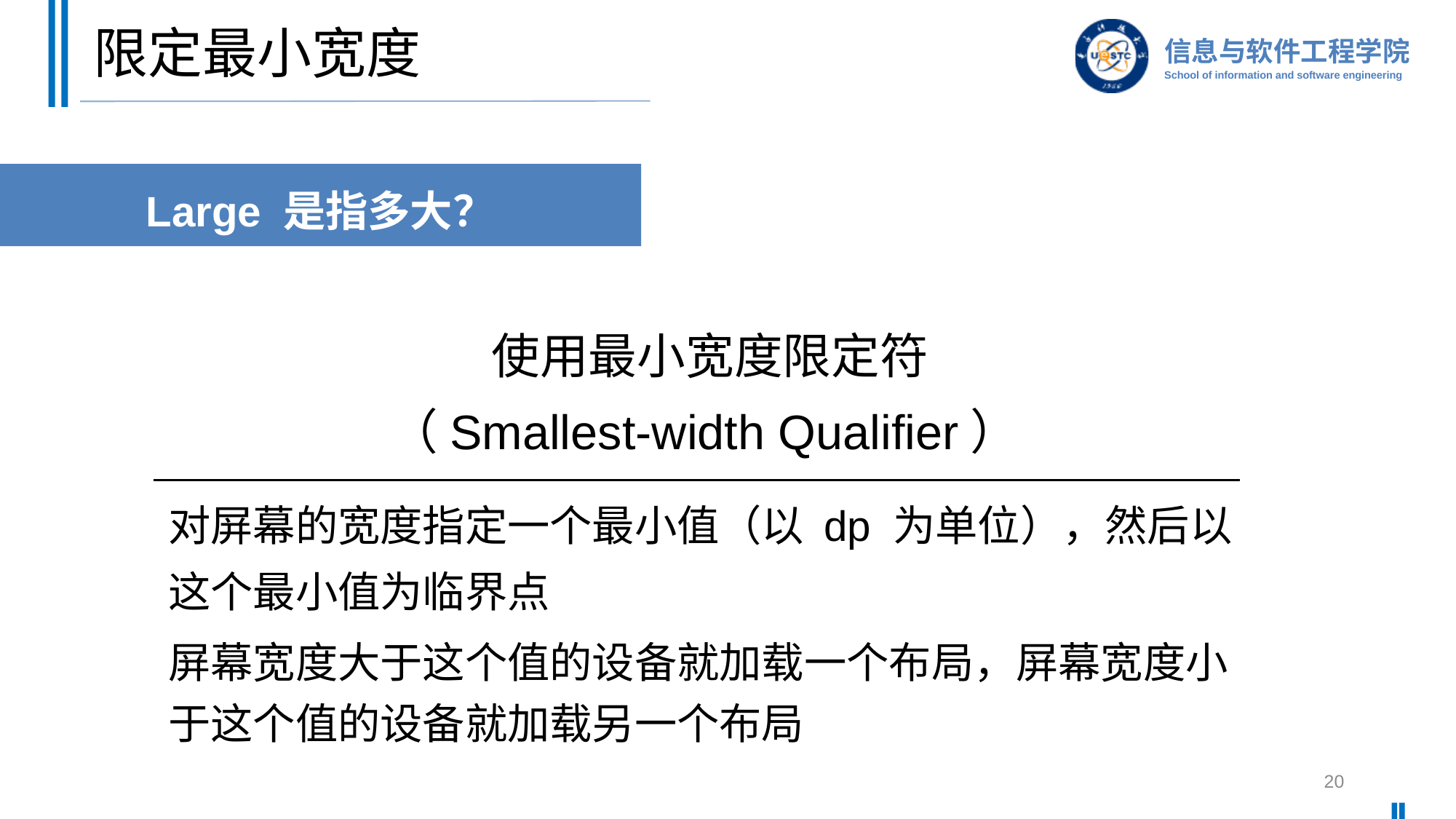

# 限定最小宽度
Large 是指多大？
使用最小宽度限定符
（Smallest-width Qualifier）
对屏幕的宽度指定一个最小值（以 dp 为单位），然后以这个最小值为临界点
屏幕宽度大于这个值的设备就加载一个布局，屏幕宽度小于这个值的设备就加载另一个布局
20